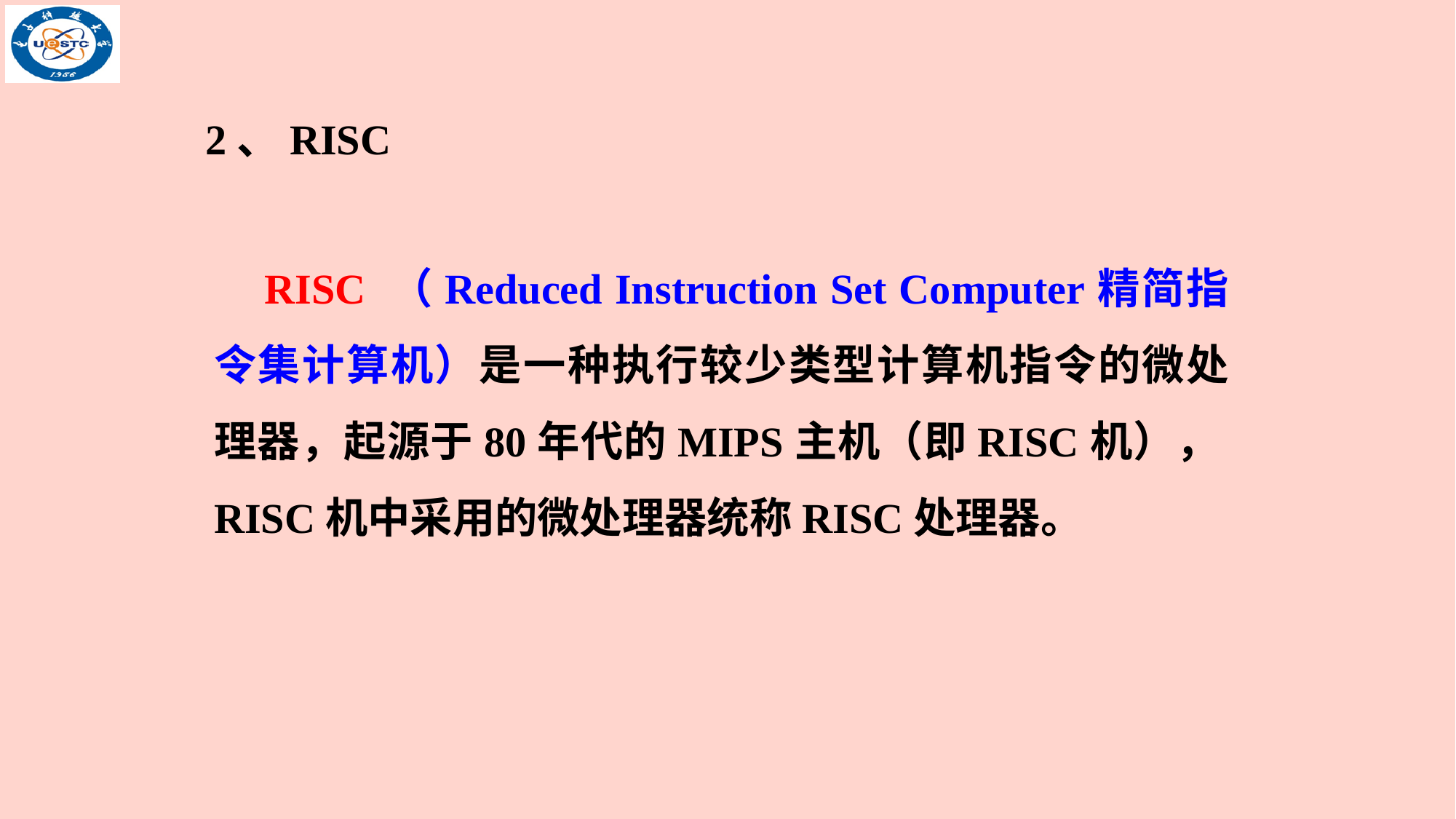

2、RISC
    RISC （Reduced Instruction Set Computer精简指令集计算机）是一种执行较少类型计算机指令的微处理器，起源于80年代的MIPS主机（即RISC机），RISC机中采用的微处理器统称RISC处理器。